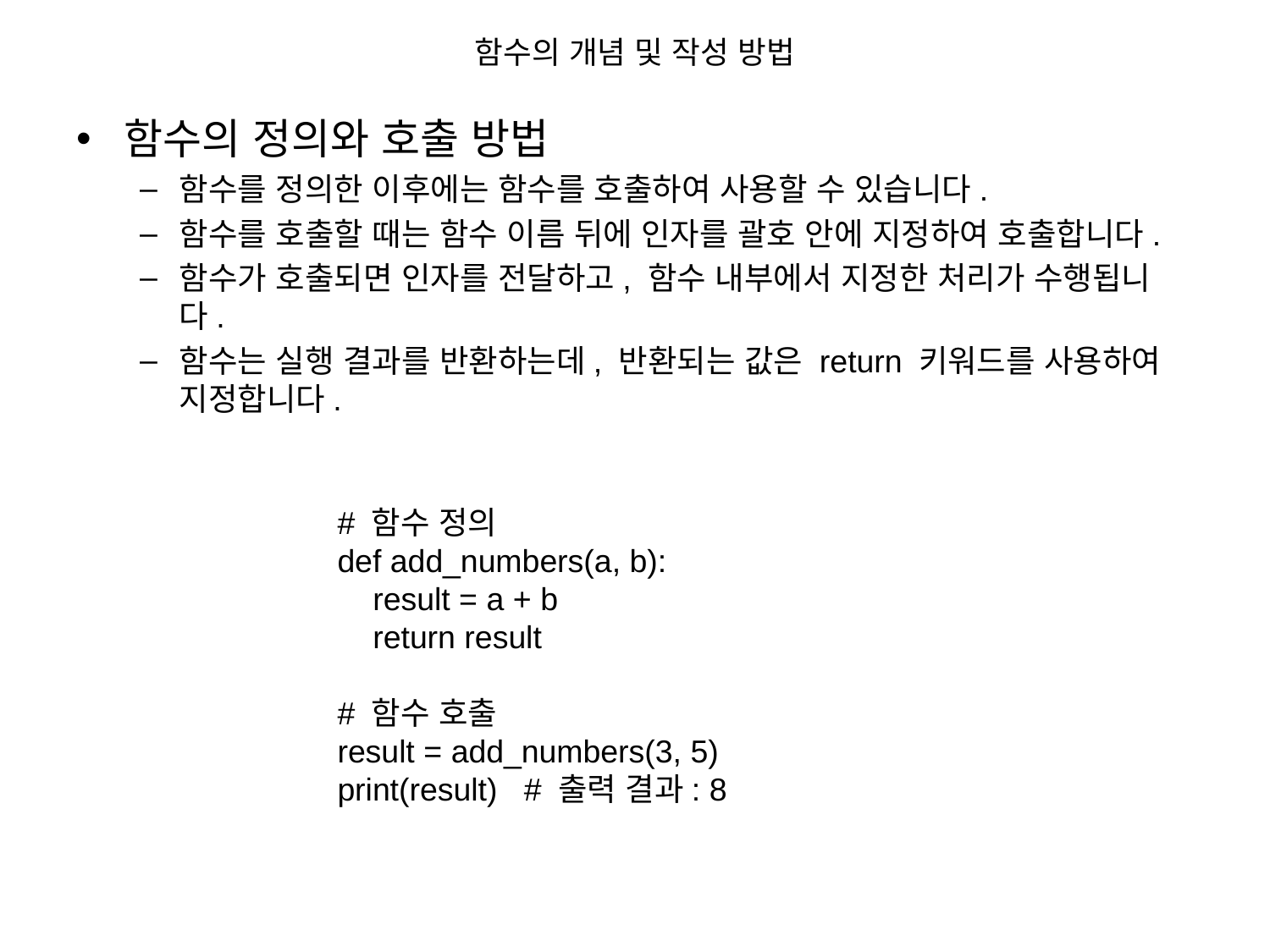

# 함수의 개념 및 작성 방법
함수의 정의와 호출 방법
함수를 정의한 이후에는 함수를 호출하여 사용할 수 있습니다.
함수를 호출할 때는 함수 이름 뒤에 인자를 괄호 안에 지정하여 호출합니다.
함수가 호출되면 인자를 전달하고, 함수 내부에서 지정한 처리가 수행됩니다.
함수는 실행 결과를 반환하는데, 반환되는 값은 return 키워드를 사용하여 지정합니다.
# 함수 정의
def add_numbers(a, b):
    result = a + b
    return result

# 함수 호출
result = add_numbers(3, 5)
print(result)   # 출력 결과: 8